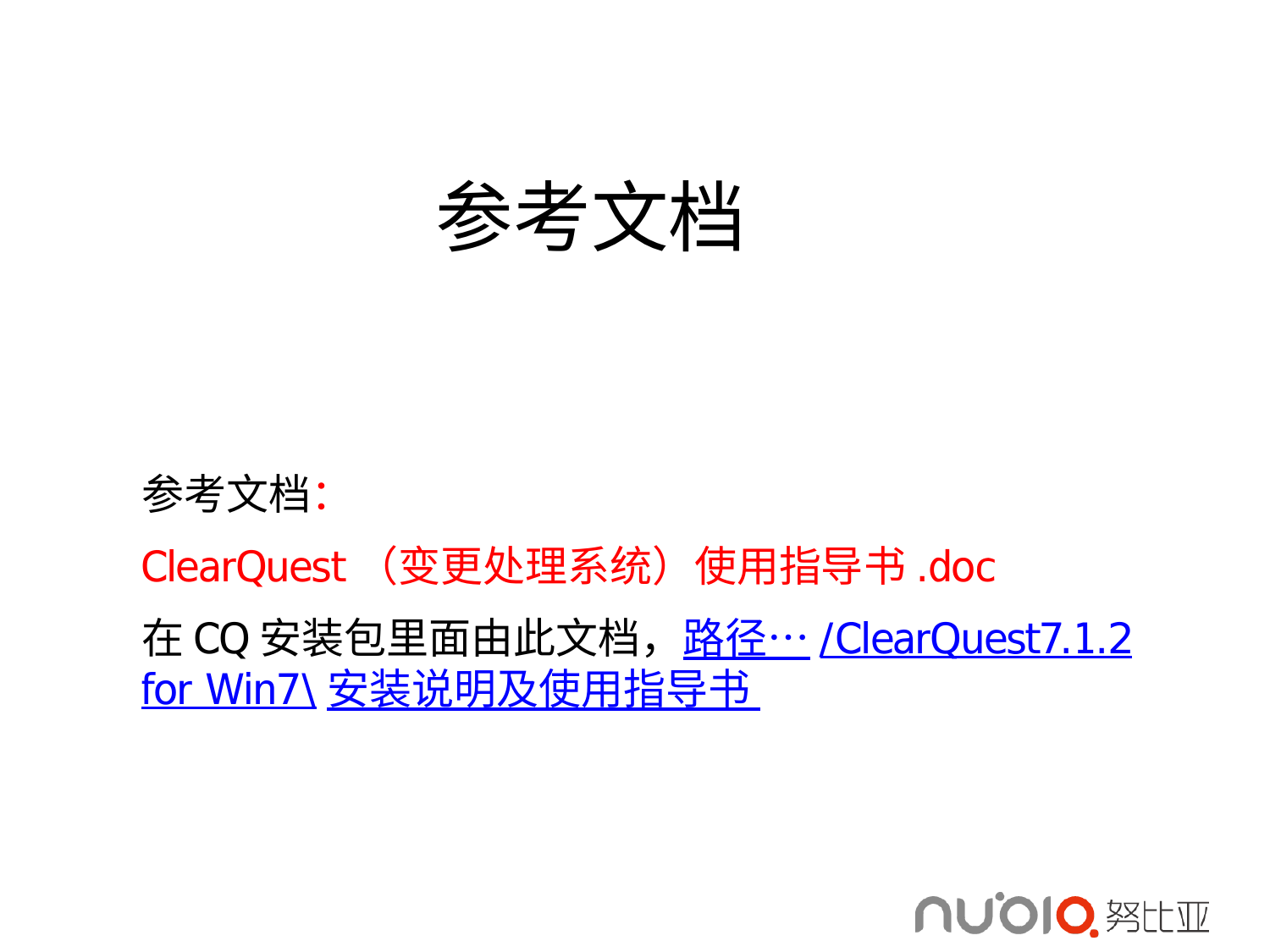

操作说明
参考文档
参考文档：
ClearQuest（变更处理系统）使用指导书.doc
在CQ安装包里面由此文档，路径…/ClearQuest7.1.2 for Win7\安装说明及使用指导书